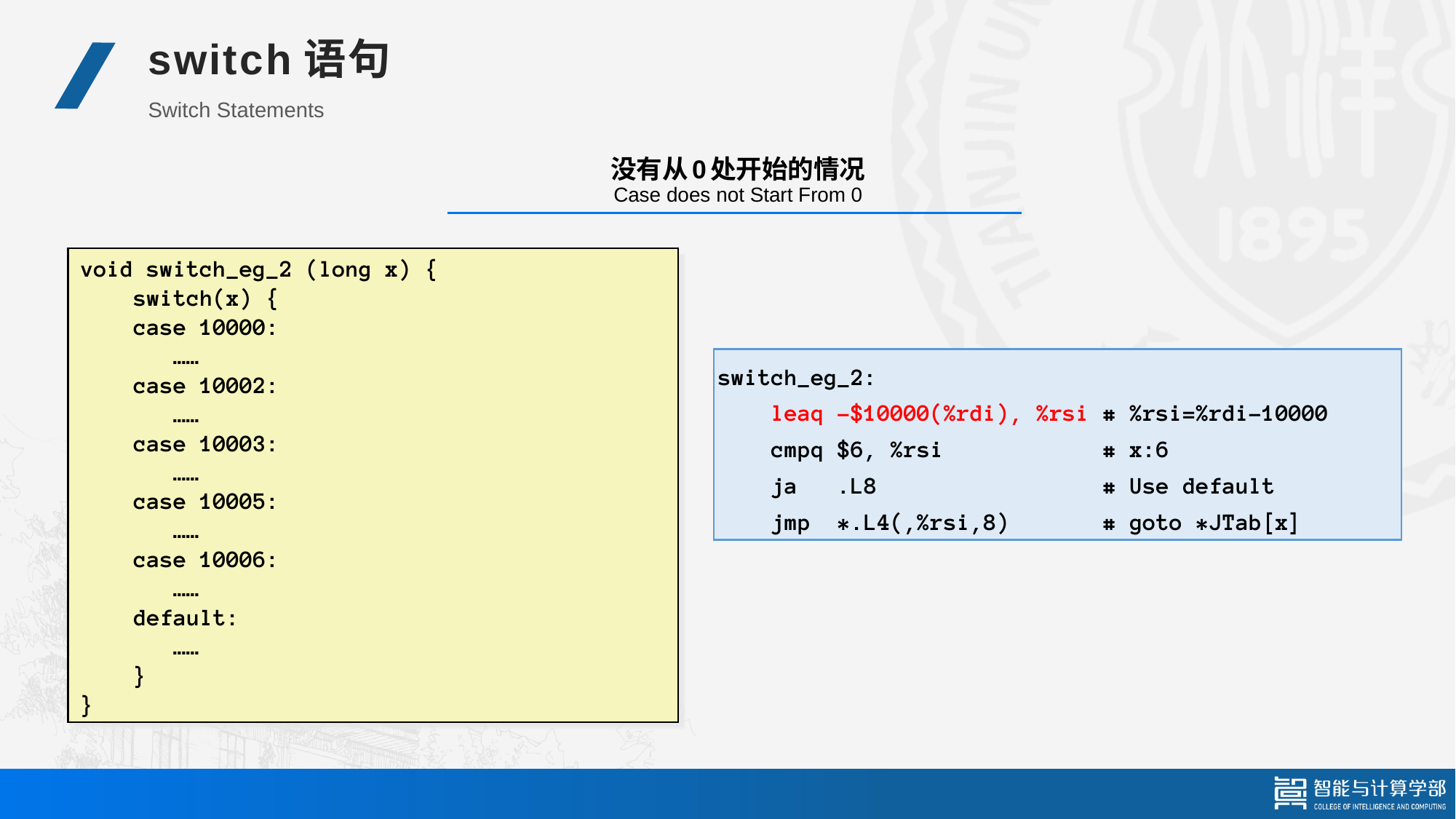

switch语句

Switch Statements
# 没有从0处开始的情况 Case does not Start From 0
void switch_eg_2 (long x) {
    switch(x) {
    case 10000:
       ……
    case 10002:
       ……
    case 10003:
       ……
    case 10005:
       ……
    case 10006:
       ……
    default:
       ……
    }
}
switch_eg_2:
    leaq -$10000(%rdi), %rsi # %rsi=%rdi–10000
    cmpq $6, %rsi            # x:6
    ja   .L8                 # Use default
    jmp  *.L4(,%rsi,8)       # goto *JTab[x]